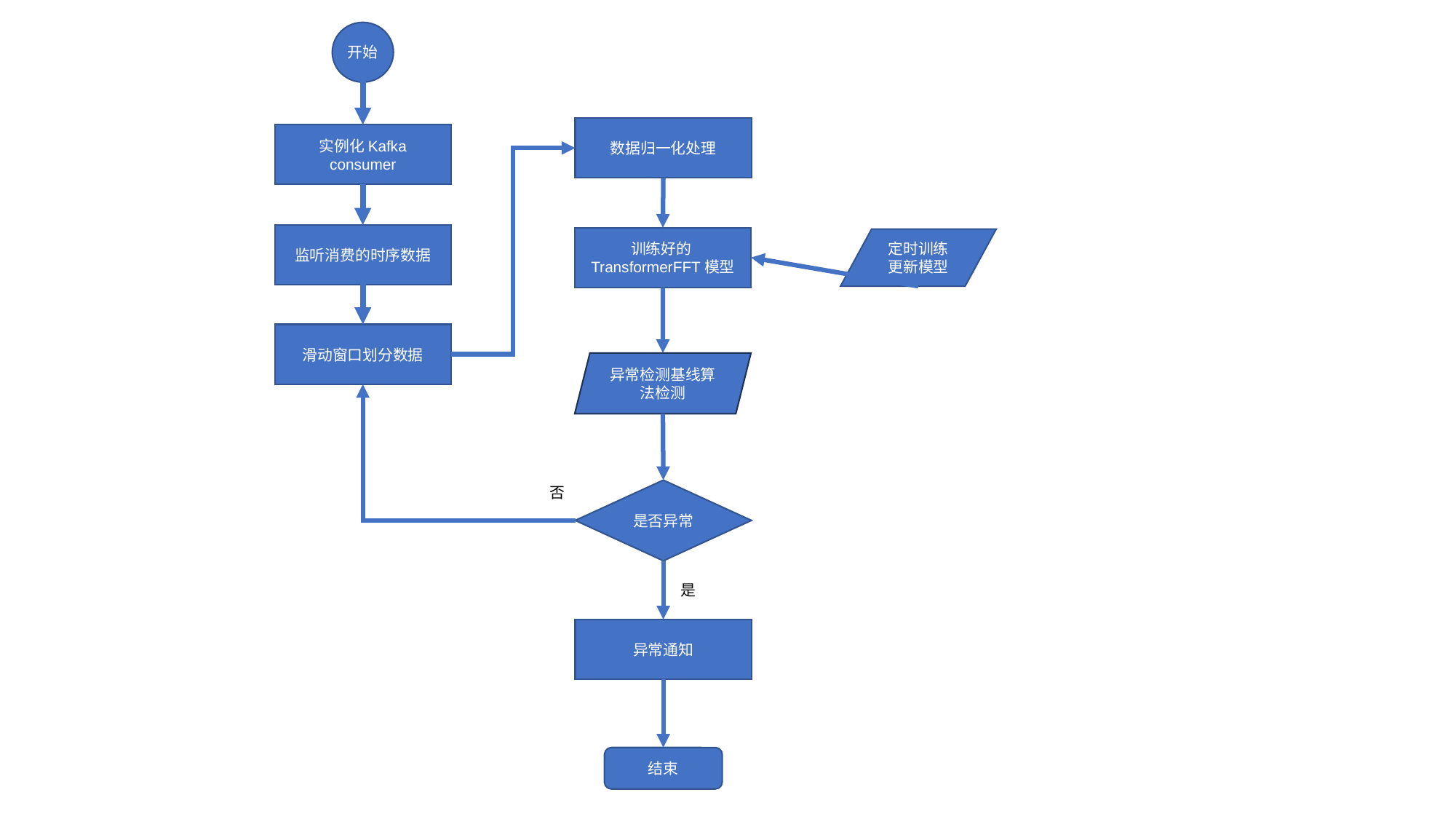

开始
数据归一化处理
训练好的TransformerFFT模型
异常检测基线算法检测
否
是否异常
是
异常通知
结束
实例化Kafka consumer
监听消费的时序数据
定时训练更新模型
滑动窗口划分数据